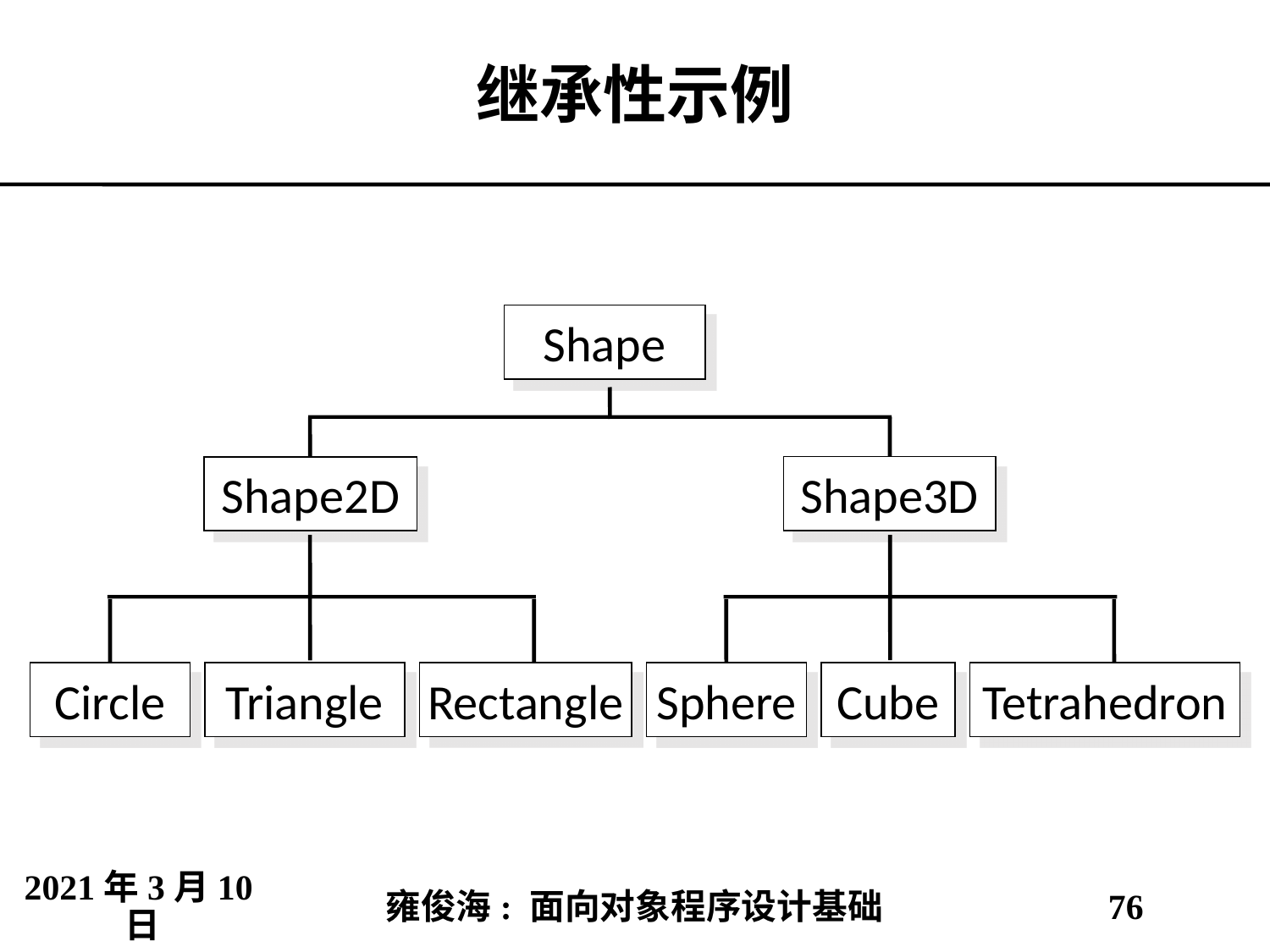

# 继承性示例

Shape

Shape3D
Shape2D

Circle
Triangle
Rectangle
Sphere
Cube
Tetrahedron
2021年3月10日
雍俊海: 面向对象程序设计基础
76